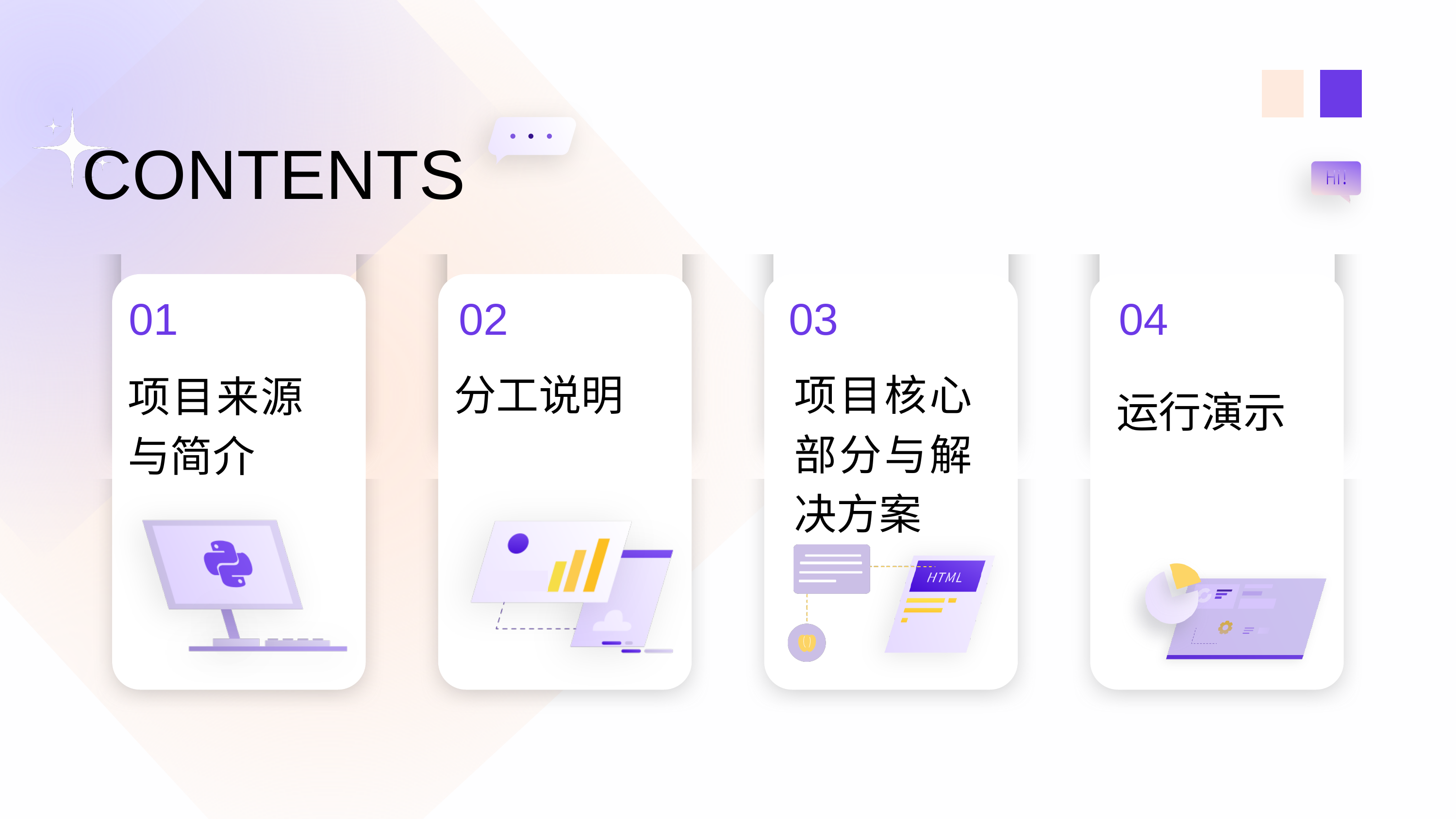

CONTENTS

01
项目来源与简介

02
分工说明

03
项目核心部分与解决方案

04
运行演示